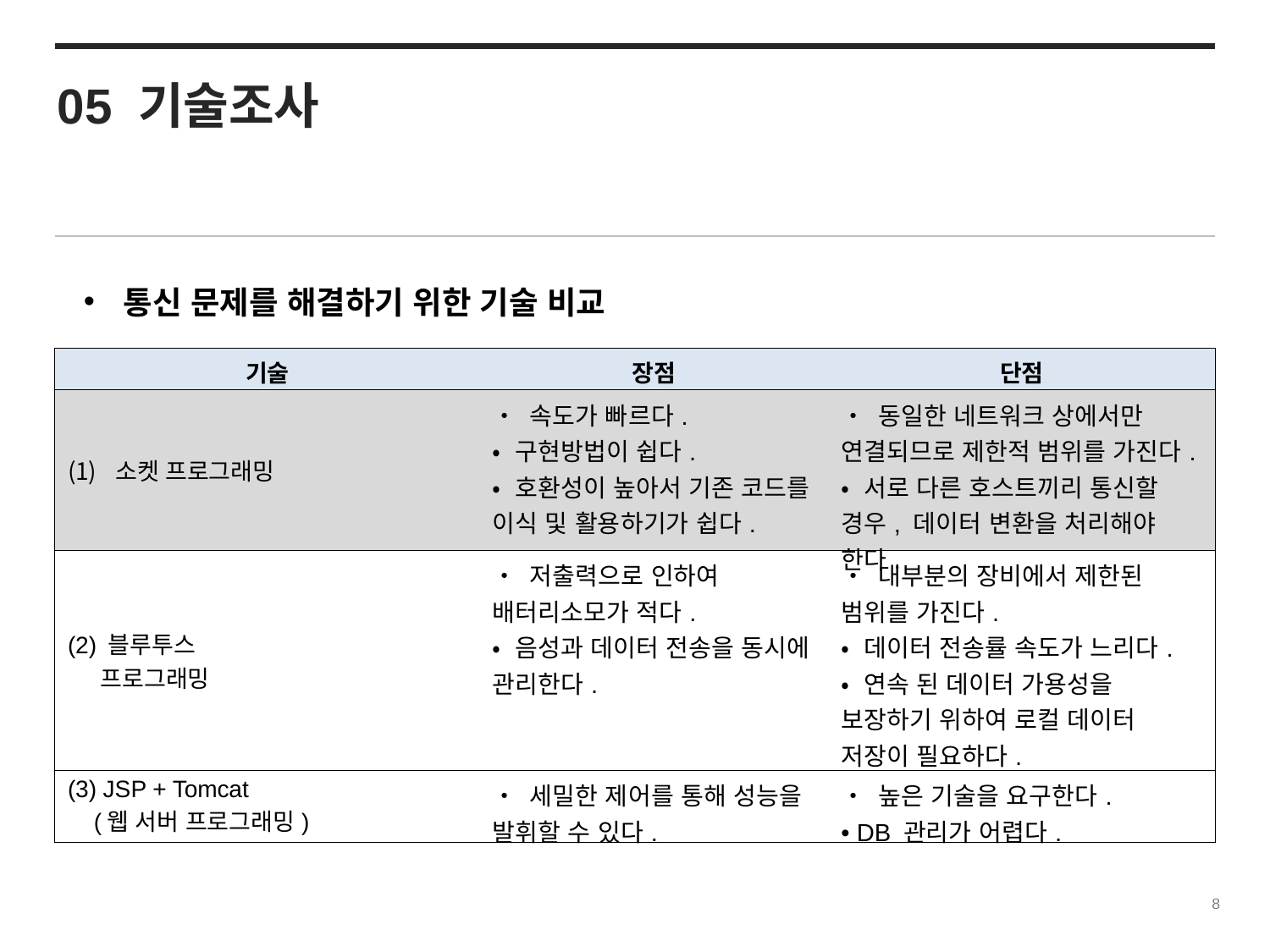

05 기술조사
통신 문제를 해결하기 위한 기술 비교
| 기술 | 장점 | 단점 |
| --- | --- | --- |
| 소켓 프로그래밍 | • 속도가 빠르다. • 구현방법이 쉽다. • 호환성이 높아서 기존 코드를 이식 및 활용하기가 쉽다. | • 동일한 네트워크 상에서만 연결되므로 제한적 범위를 가진다. • 서로 다른 호스트끼리 통신할 경우, 데이터 변환을 처리해야 한다. |
| (2) 블루투스 프로그래밍 | • 저출력으로 인하여 배터리소모가 적다. • 음성과 데이터 전송을 동시에 관리한다. | • 대부분의 장비에서 제한된 범위를 가진다. • 데이터 전송률 속도가 느리다. • 연속 된 데이터 가용성을 보장하기 위하여 로컬 데이터 저장이 필요하다. |
| (3) JSP + Tomcat (웹 서버 프로그래밍) | • 세밀한 제어를 통해 성능을 발휘할 수 있다. | • 높은 기술을 요구한다. • DB 관리가 어렵다. |